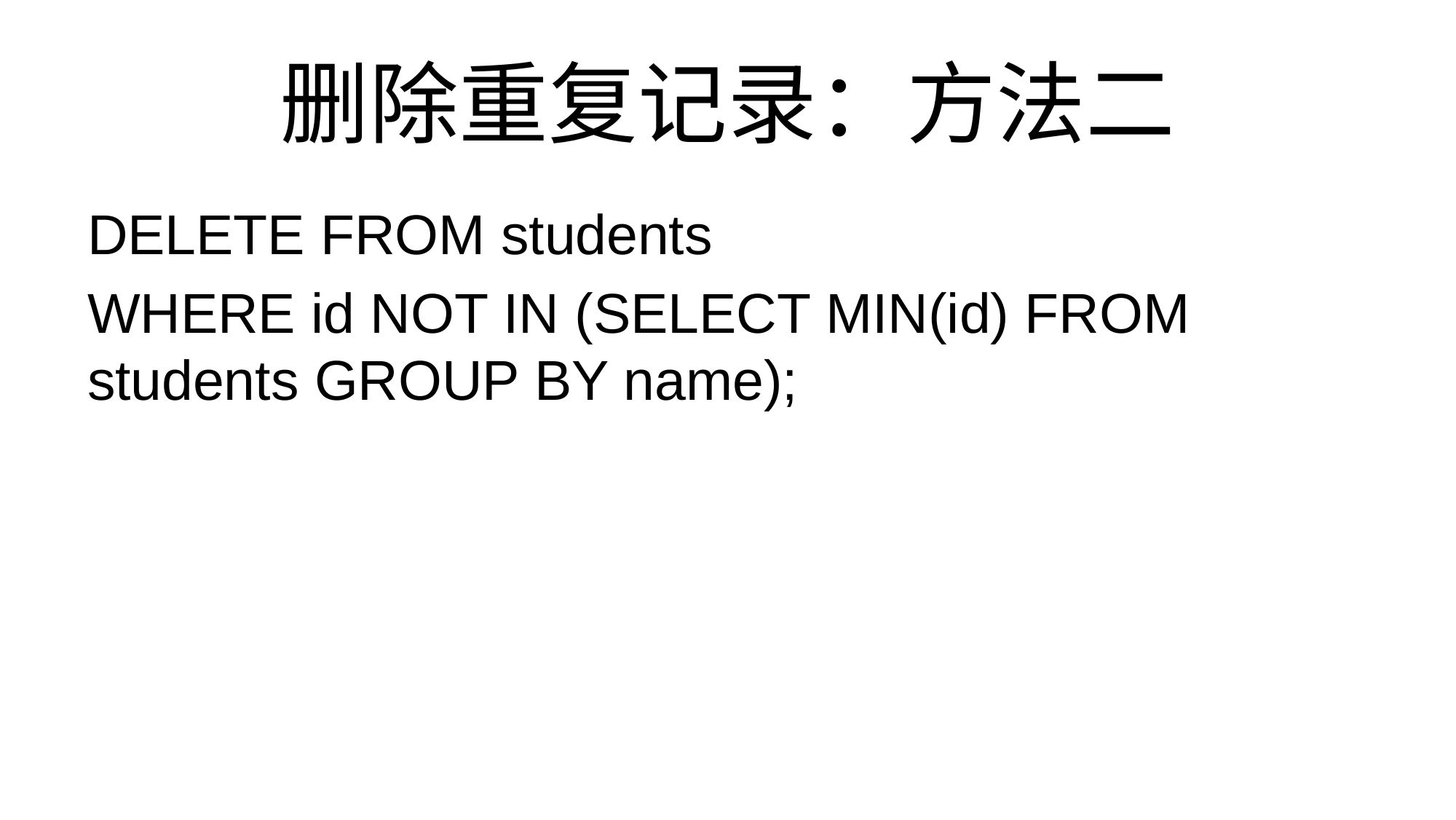

# 删除重复记录：方法二
DELETE FROM students
WHERE id NOT IN (SELECT MIN(id) FROM students GROUP BY name);